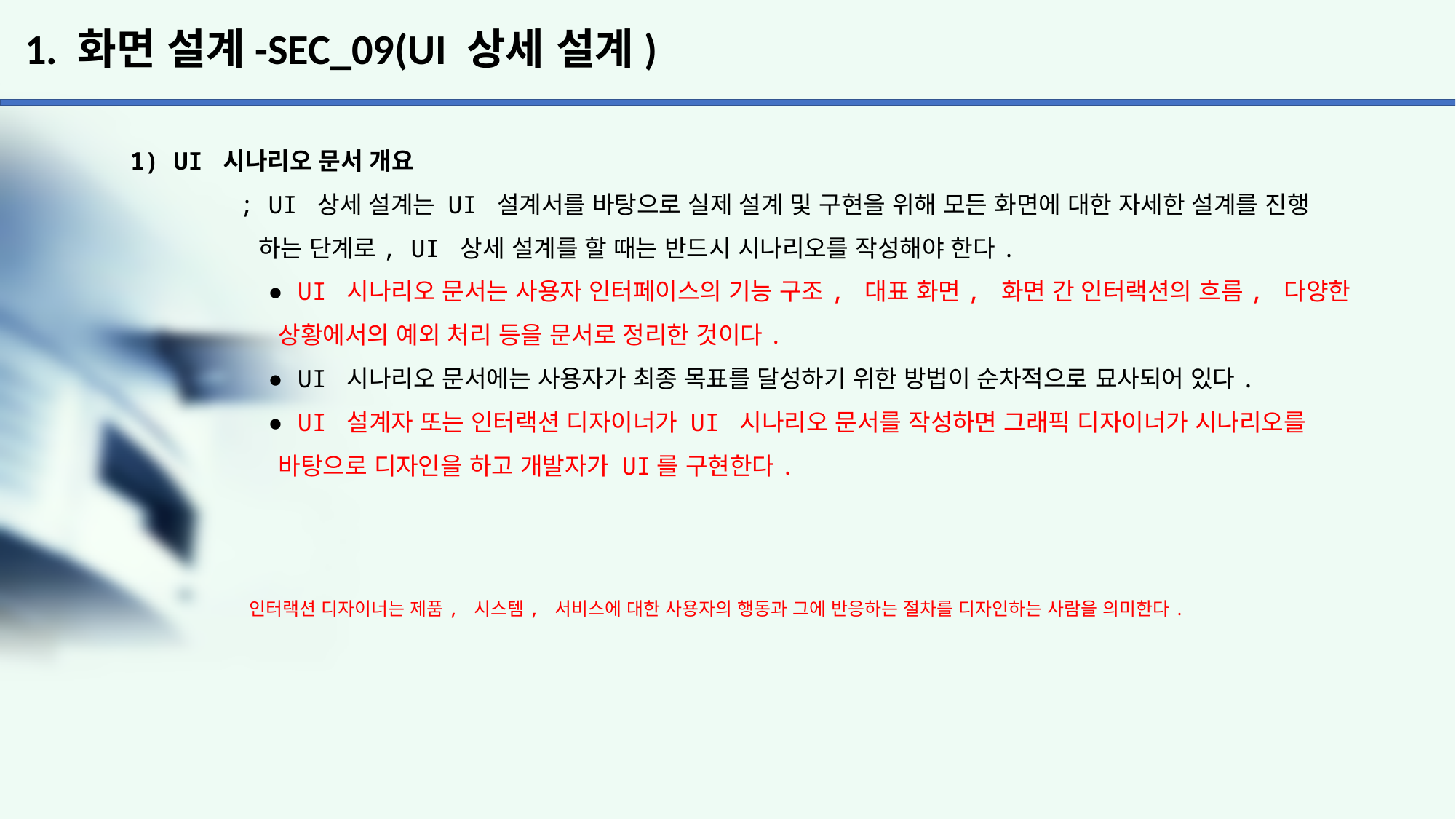

# 1. 화면 설계-SEC_09(UI 상세 설계)
1) UI 시나리오 문서 개요
	; UI 상세 설계는 UI 설계서를 바탕으로 실제 설계 및 구현을 위해 모든 화면에 대한 자세한 설계를 진행
	  하는 단계로, UI 상세 설계를 할 때는 반드시 시나리오를 작성해야 한다.
	  ● UI 시나리오 문서는 사용자 인터페이스의 기능 구조, 대표 화면, 화면 간 인터랙션의 흐름, 다양한
	     상황에서의 예외 처리 등을 문서로 정리한 것이다.
	  ● UI 시나리오 문서에는 사용자가 최종 목표를 달성하기 위한 방법이 순차적으로 묘사되어 있다.
	  ● UI 설계자 또는 인터랙션 디자이너가 UI 시나리오 문서를 작성하면 그래픽 디자이너가 시나리오를
	     바탕으로 디자인을 하고 개발자가 UI를 구현한다.
인터랙션 디자이너는 제품, 시스템, 서비스에 대한 사용자의 행동과 그에 반응하는 절차를 디자인하는 사람을 의미한다.